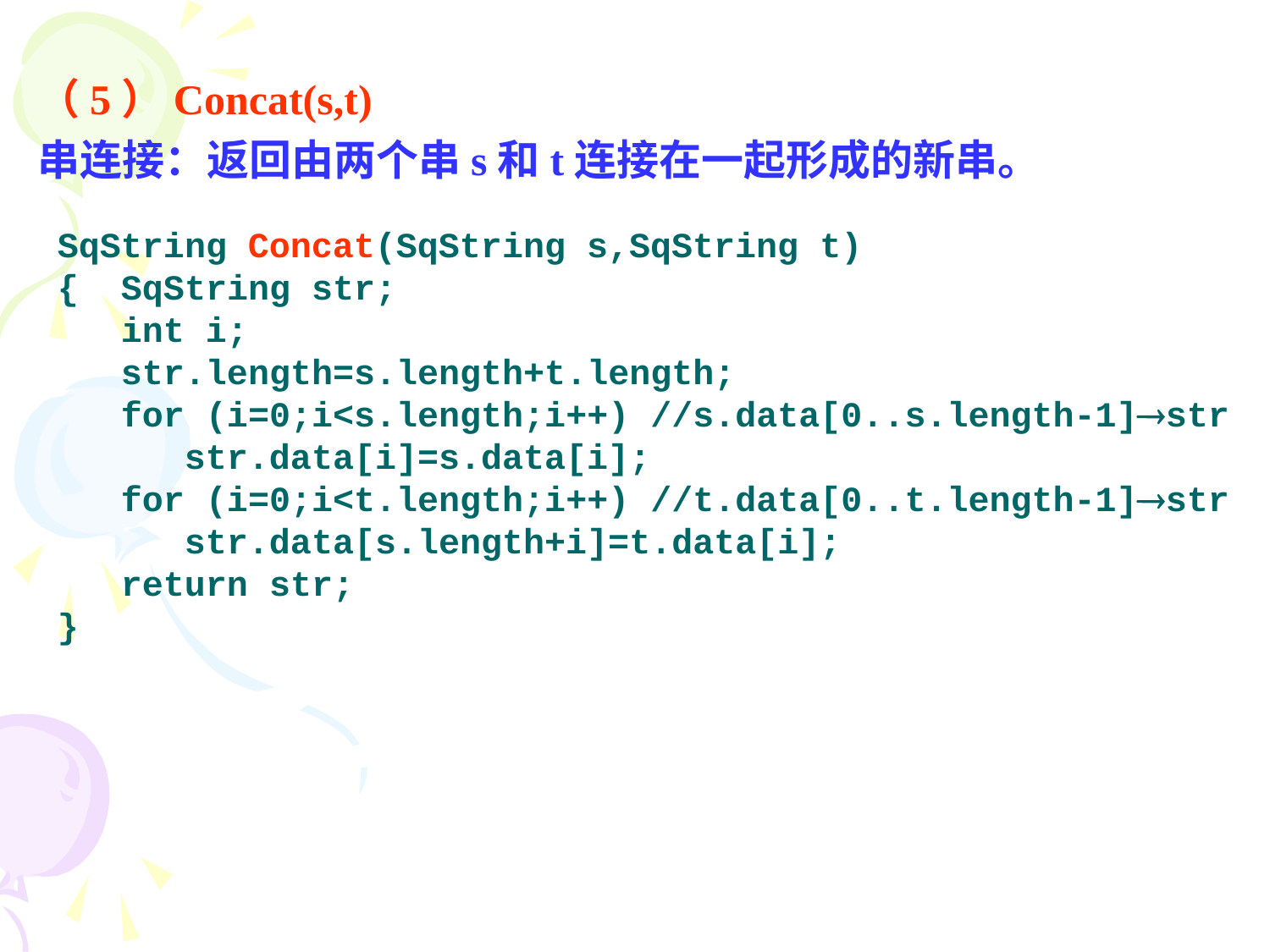

（5）Concat(s,t)
串连接：返回由两个串s和t连接在一起形成的新串。
SqString Concat(SqString s,SqString t)
{  SqString str;
   int i;
   str.length=s.length+t.length;
   for (i=0;i<s.length;i++) //s.data[0..s.length-1]→str
	str.data[i]=s.data[i];
   for (i=0;i<t.length;i++) //t.data[0..t.length-1]→str
	str.data[s.length+i]=t.data[i];
   return str;
}